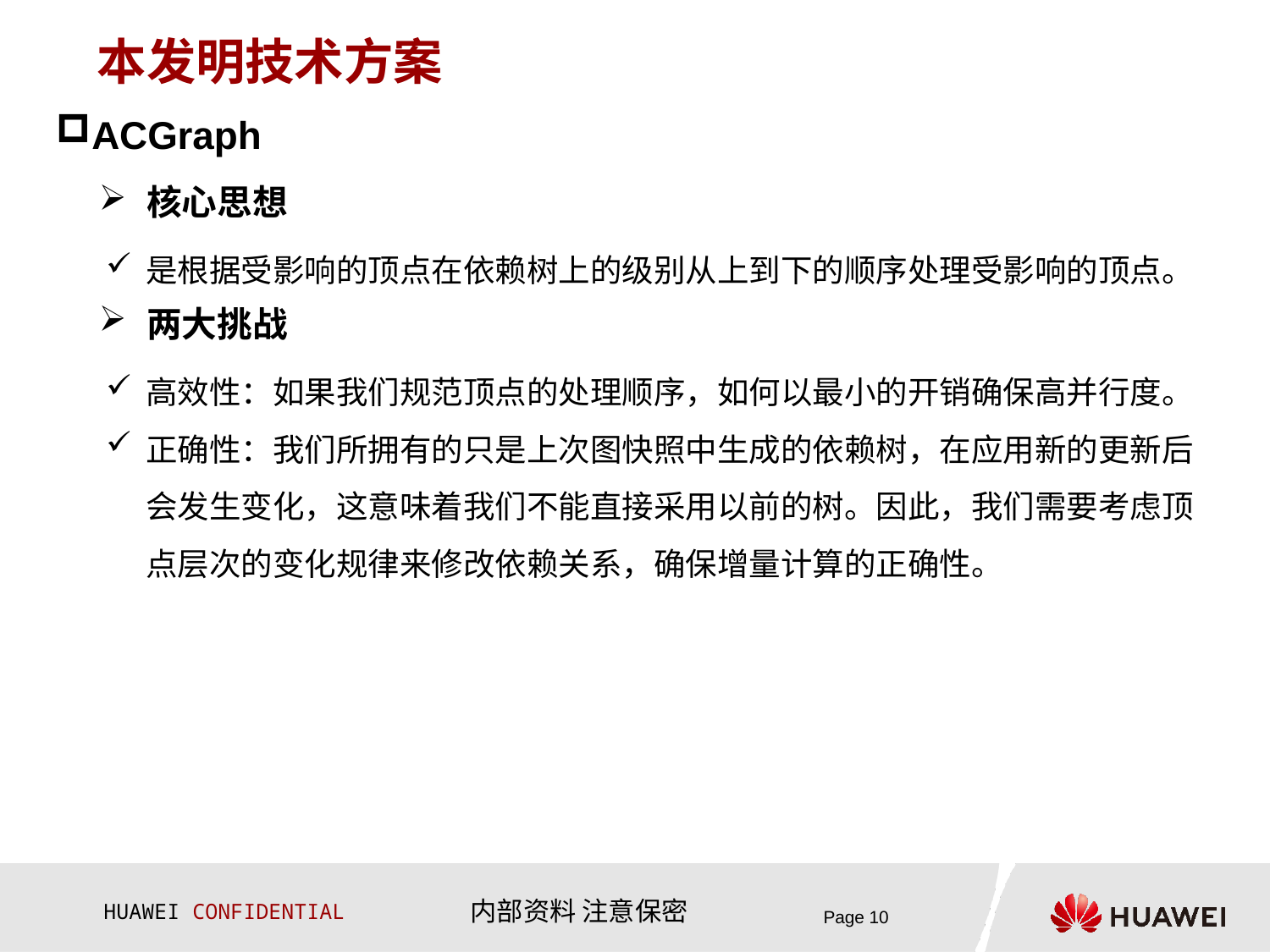

# 本发明技术方案
ACGraph

核心思想
是根据受影响的顶点在依赖树上的级别从上到下的顺序处理受影响的顶点。

两大挑战
高效性：如果我们规范顶点的处理顺序，如何以最小的开销确保高并行度。
正确性：我们所拥有的只是上次图快照中生成的依赖树，在应用新的更新后会发生变化，这意味着我们不能直接采用以前的树。因此，我们需要考虑顶点层次的变化规律来修改依赖关系，确保增量计算的正确性。

Page 10